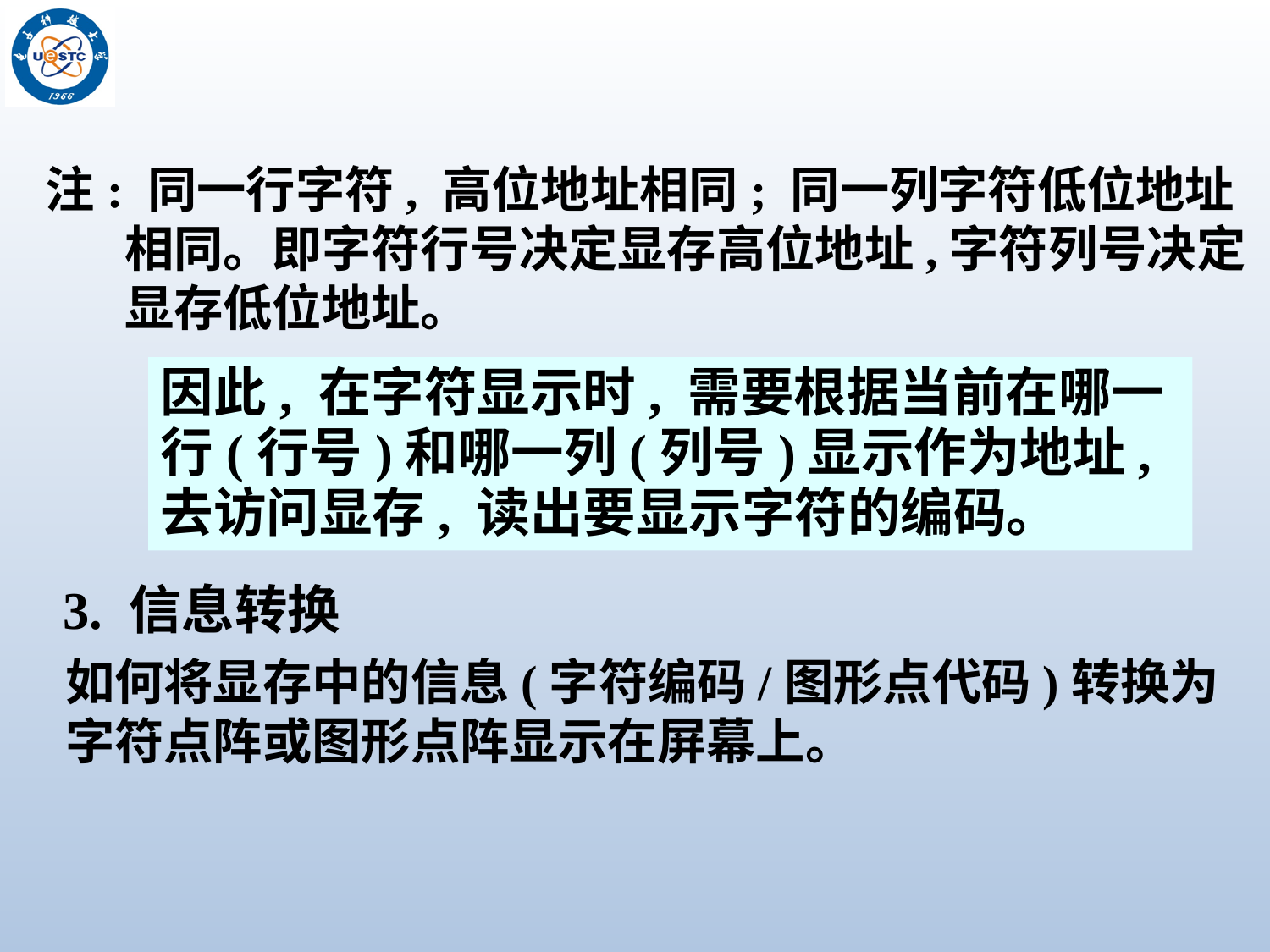

注: 同一行字符, 高位地址相同; 同一列字符低位地址相同。即字符行号决定显存高位地址,字符列号决定显存低位地址。
因此, 在字符显示时, 需要根据当前在哪一行(行号)和哪一列(列号)显示作为地址,去访问显存, 读出要显示字符的编码。
3. 信息转换
如何将显存中的信息(字符编码/图形点代码)转换为字符点阵或图形点阵显示在屏幕上。